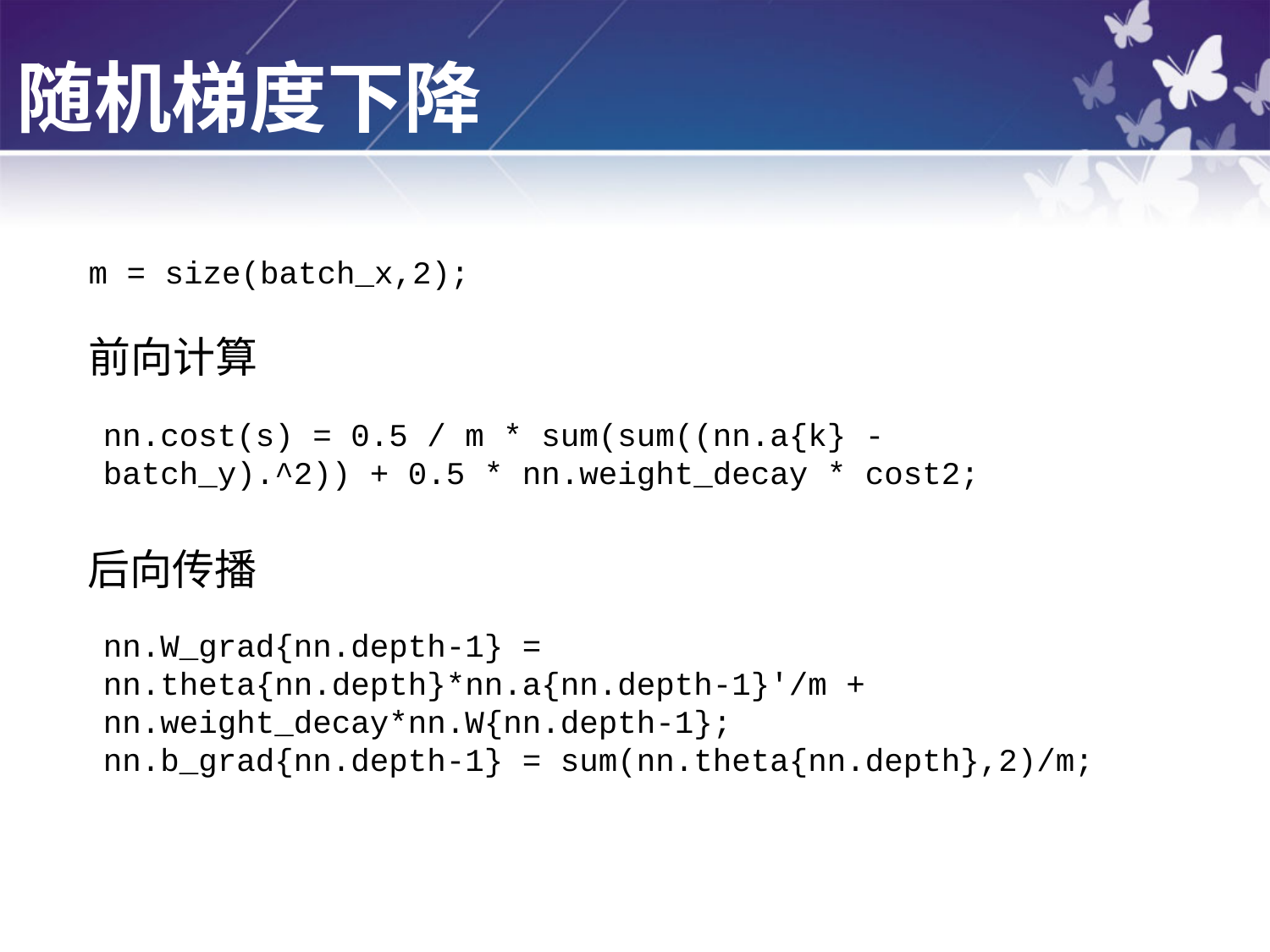

随机梯度下降

m = size(batch_x,2);
前向计算
nn.cost(s) = 0.5 / m * sum(sum((nn.a{k} - batch_y).^2)) + 0.5 * nn.weight_decay * cost2;
后向传播
nn.W_grad{nn.depth-1} = nn.theta{nn.depth}*nn.a{nn.depth-1}'/m + nn.weight_decay*nn.W{nn.depth-1};
nn.b_grad{nn.depth-1} = sum(nn.theta{nn.depth},2)/m;